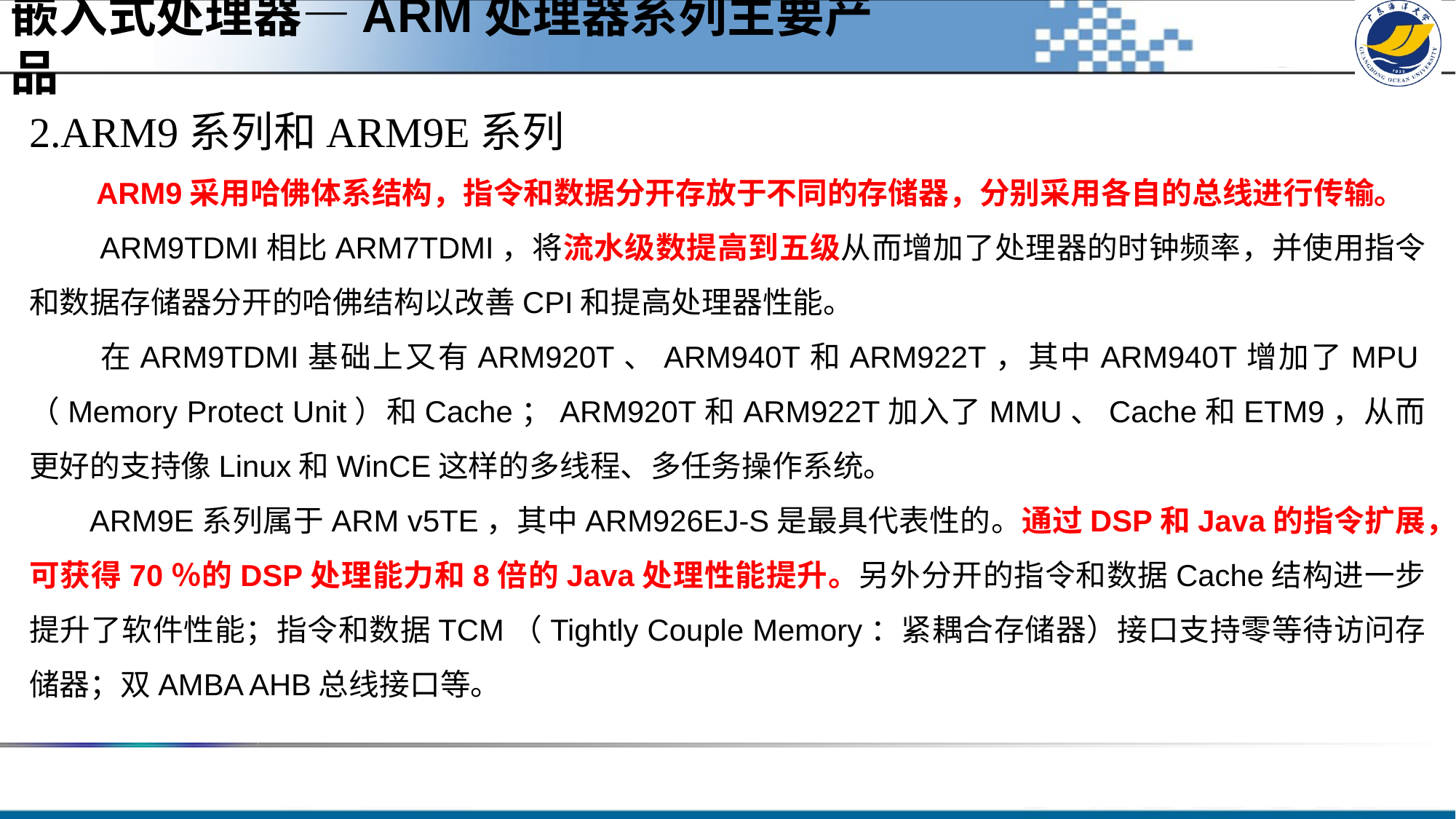

嵌入式处理器—ARM处理器系列主要产品
2.ARM9系列和ARM9E系列
        ARM9采用哈佛体系结构，指令和数据分开存放于不同的存储器，分别采用各自的总线进行传输。
        ARM9TDMI相比ARM7TDMI，将流水级数提高到五级从而增加了处理器的时钟频率，并使用指令和数据存储器分开的哈佛结构以改善CPI和提高处理器性能。
       在ARM9TDMI基础上又有ARM920T、ARM940T和ARM922T，其中ARM940T增加了MPU（Memory Protect Unit）和Cache；ARM920T和ARM922T加入了MMU、Cache和ETM9，从而更好的支持像Linux和WinCE这样的多线程、多任务操作系统。
       ARM9E系列属于ARM v5TE，其中ARM926EJ-S是最具代表性的。通过DSP和Java的指令扩展，可获得70％的DSP处理能力和8倍的Java处理性能提升。另外分开的指令和数据Cache结构进一步提升了软件性能；指令和数据TCM（Tightly Couple Memory：紧耦合存储器）接口支持零等待访问存储器；双AMBA AHB总线接口等。
62